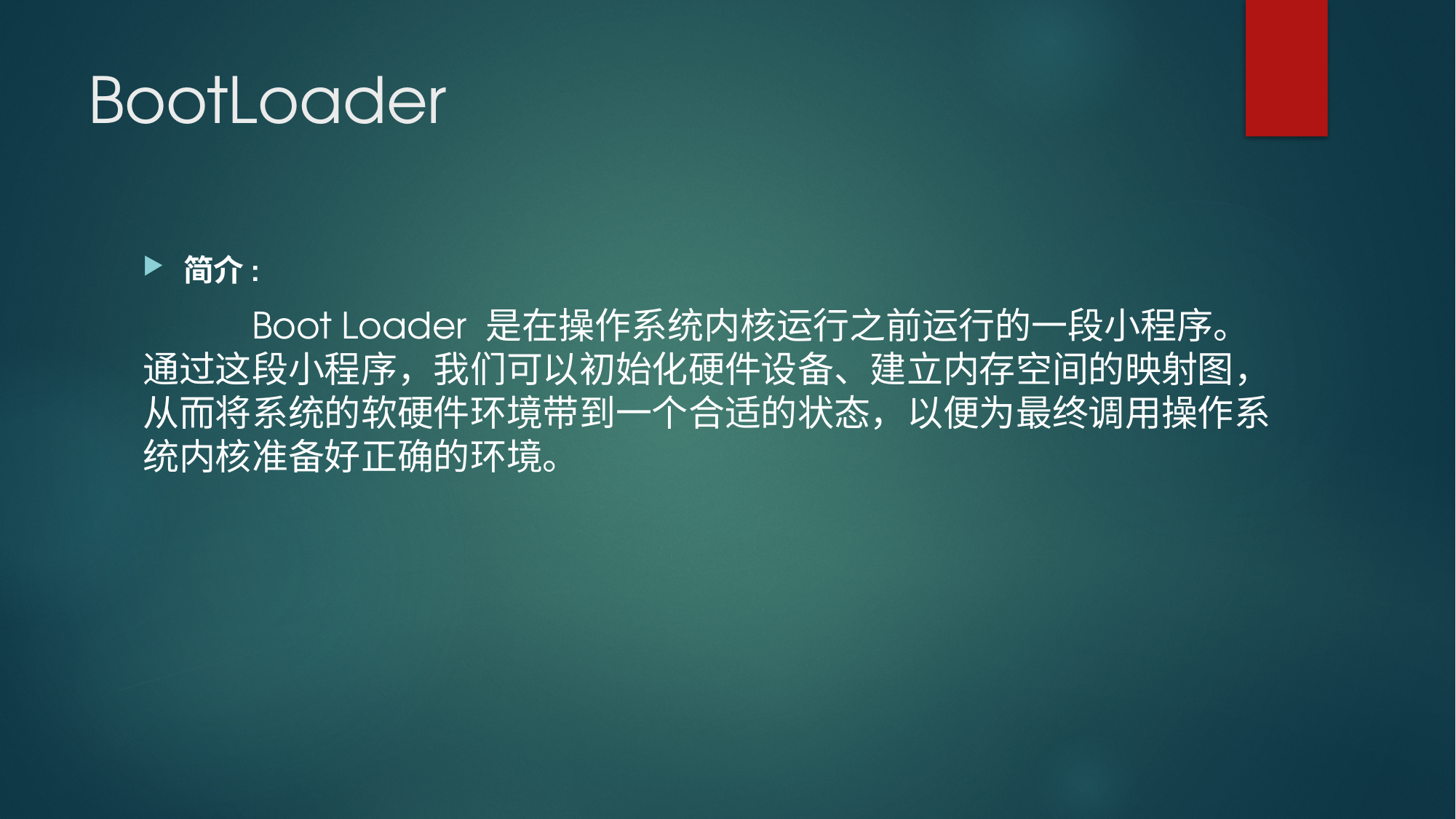

# BootLoader
简介:
	Boot Loader 是在操作系统内核运行之前运行的一段小程序。通过这段小程序，我们可以初始化硬件设备、建立内存空间的映射图，从而将系统的软硬件环境带到一个合适的状态，以便为最终调用操作系统内核准备好正确的环境。